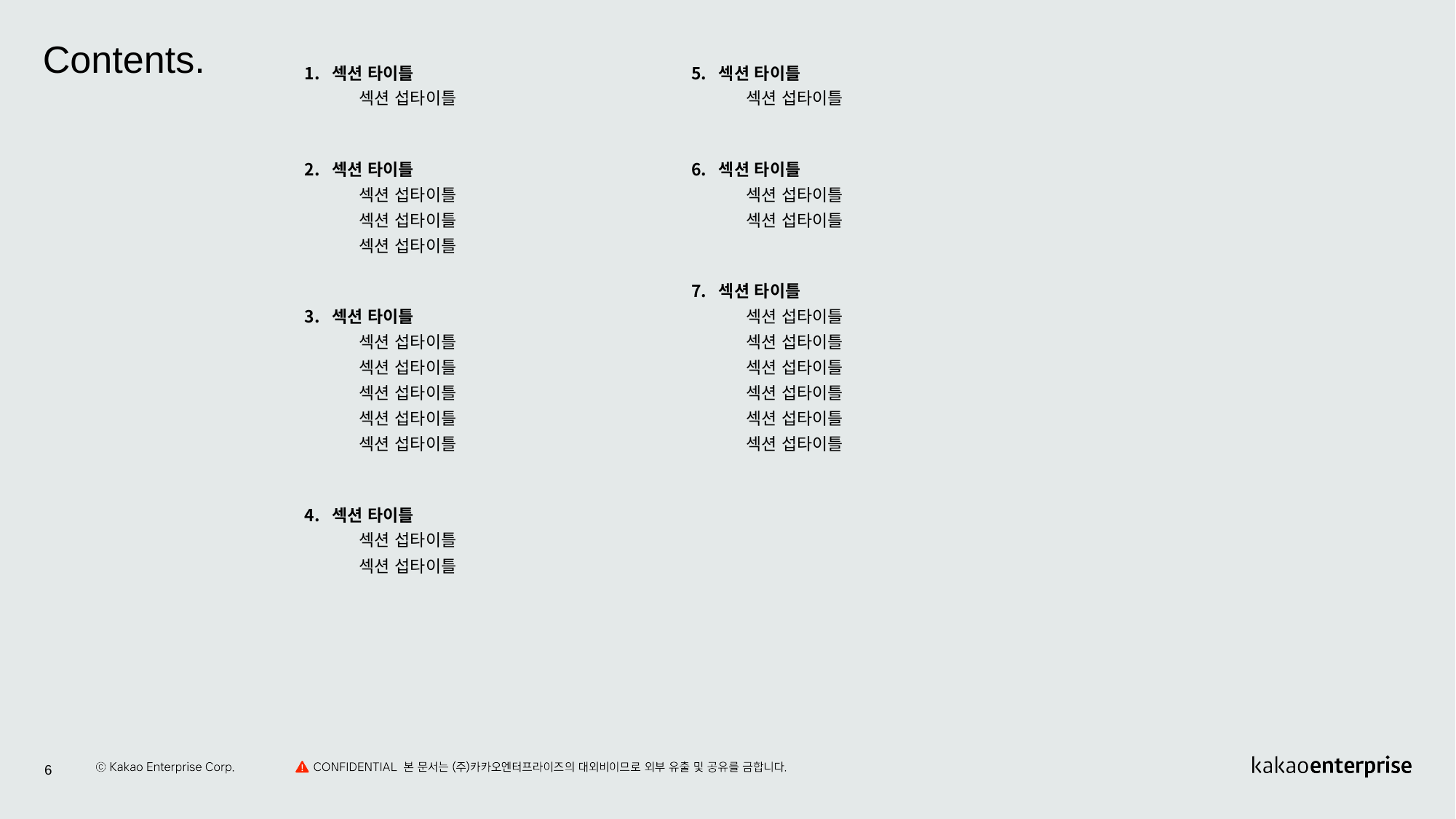

섹션 타이틀
섹션 섭타이틀

섹션 타이틀
섹션 섭타이틀
섹션 섭타이틀
섹션 섭타이틀

섹션 타이틀
섹션 섭타이틀
섹션 섭타이틀
섹션 섭타이틀
섹션 섭타이틀
섹션 섭타이틀

섹션 타이틀
섹션 섭타이틀
섹션 섭타이틀

섹션 타이틀
섹션 섭타이틀

섹션 타이틀
섹션 섭타이틀
섹션 섭타이틀

섹션 타이틀
섹션 섭타이틀
섹션 섭타이틀
섹션 섭타이틀
섹션 섭타이틀
섹션 섭타이틀
섹션 섭타이틀